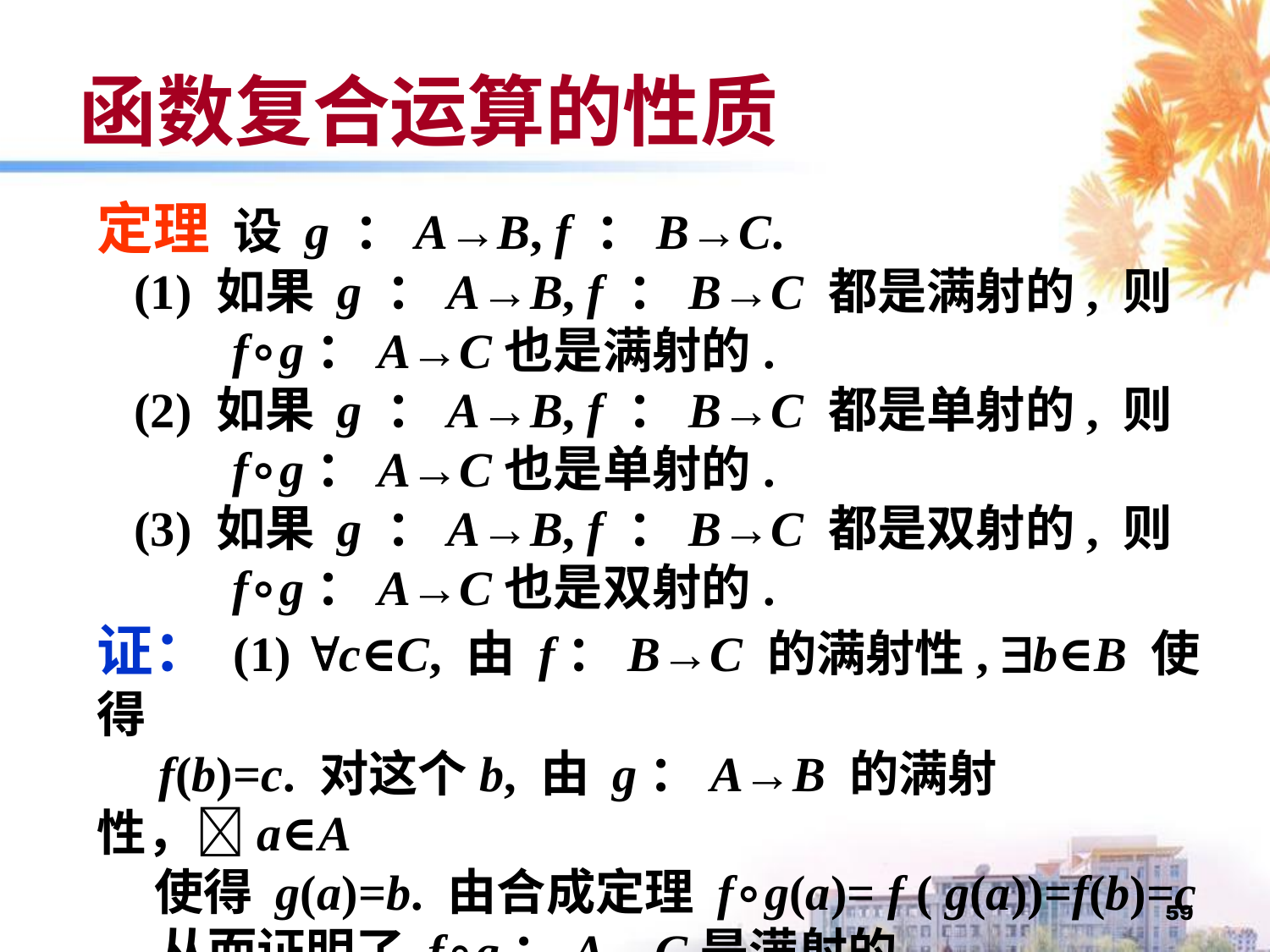

# 函数复合运算的性质
定理  设 g ：A→B, f ：B→C. 
   (1) 如果 g ：A→B, f ：B→C 都是满射的, 则
           f∘g：A→C也是满射的. 
   (2) 如果 g ：A→B, f ：B→C 都是单射的, 则
           f∘g：A→C也是单射的. 
   (3) 如果 g ：A→B, f ：B→C 都是双射的, 则
           f∘g：A→C也是双射的.
证： (1) ∀c∈C, 由 f：B→C 的满射性, ∃b∈B 使得
     f(b)=c. 对这个b, 由 g：A→B 的满射性，∃a∈A
    使得 g(a)=b. 由合成定理 f∘g(a)= f ( g(a))=f(b)=c
    从而证明了 f∘g：A→C是满射的.
59